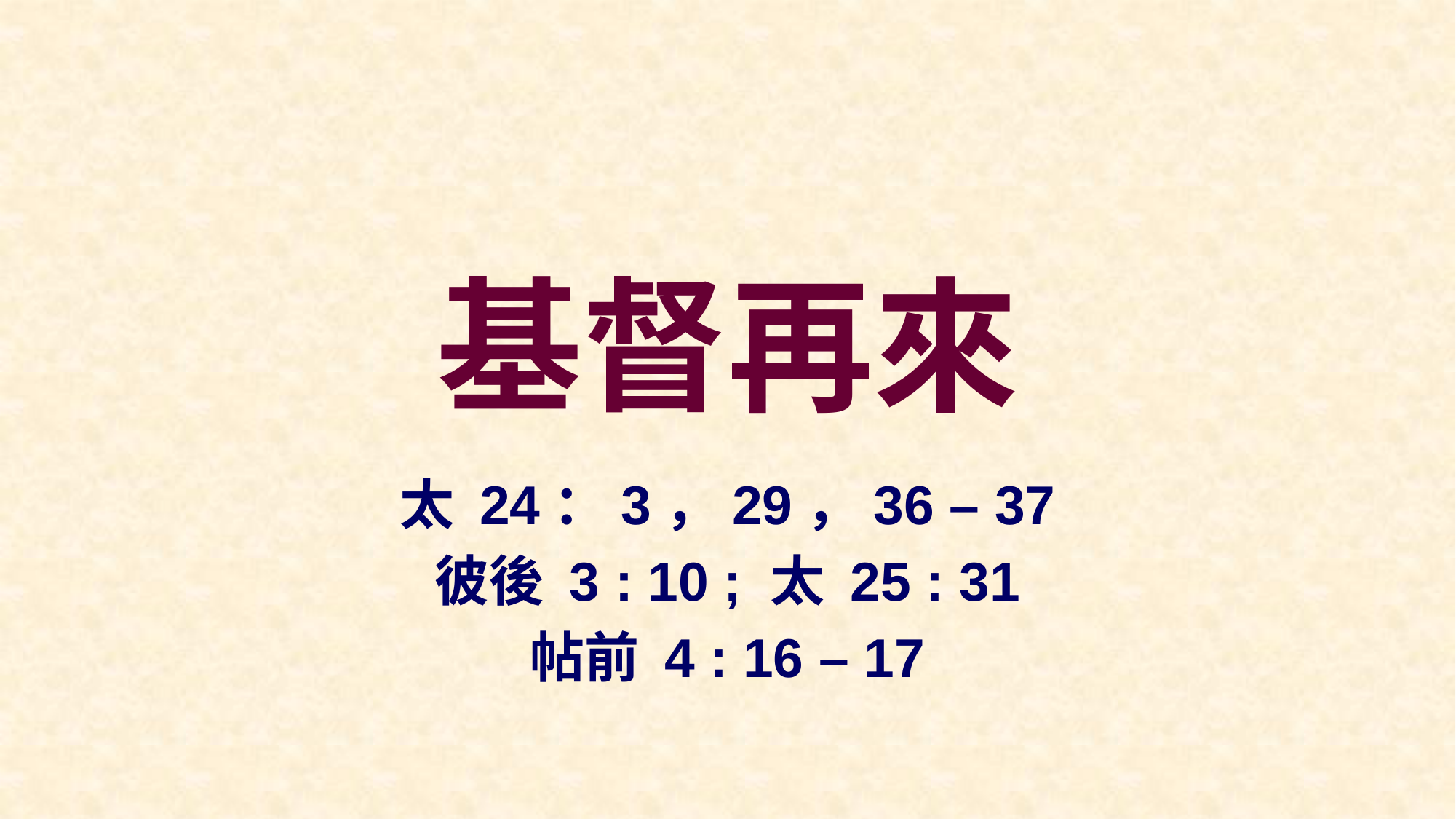

# 基督再來
太 24：3，29，36 – 37
彼後 3 : 10 ; 太 25 : 31
帖前 4 : 16 – 17